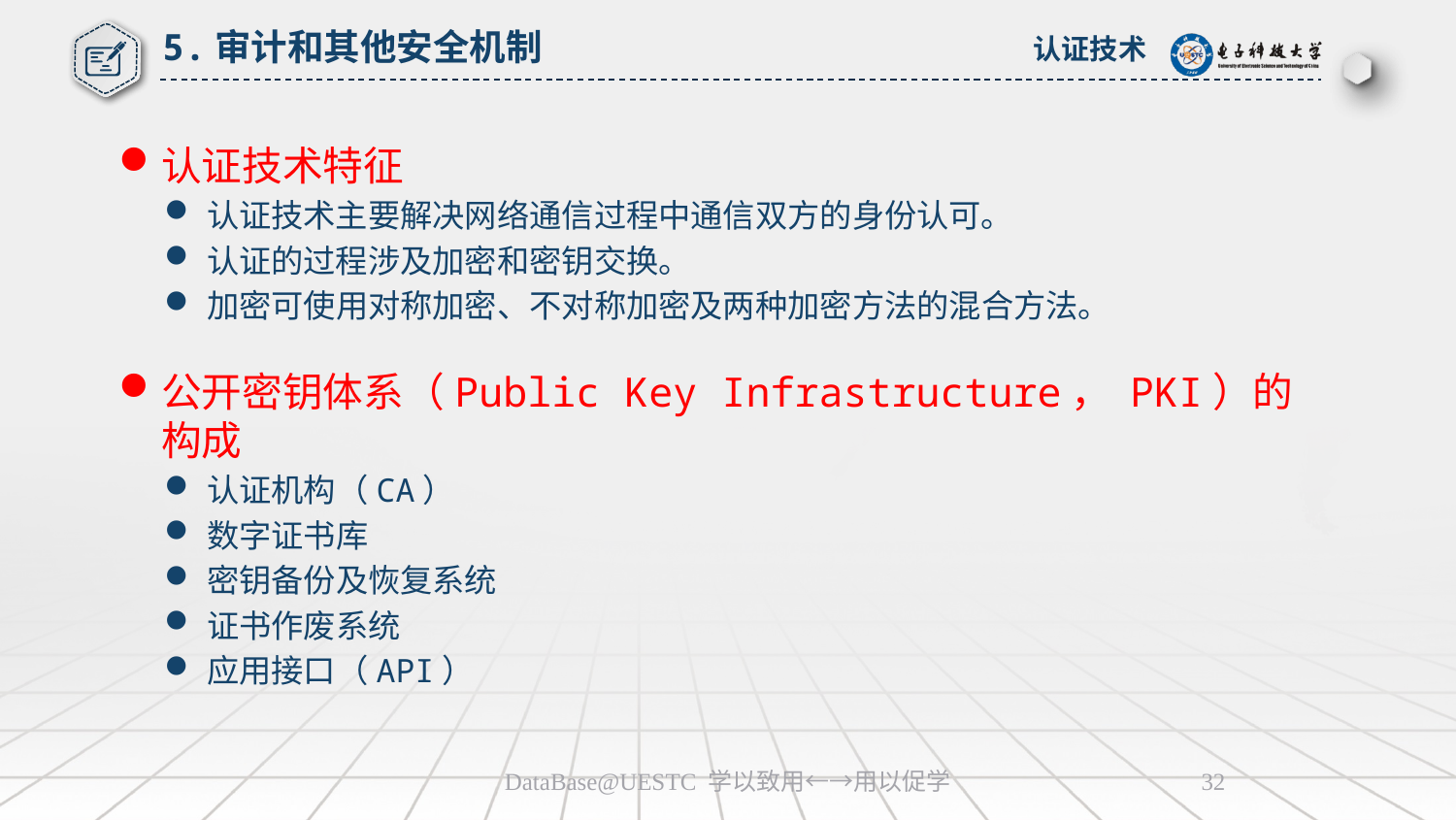

# 5.审计和其他安全机制
认证技术
认证技术特征
认证技术主要解决网络通信过程中通信双方的身份认可。
认证的过程涉及加密和密钥交换。
加密可使用对称加密、不对称加密及两种加密方法的混合方法。

公开密钥体系（Public Key Infrastructure， PKI）的构成
认证机构（CA）
数字证书库
密钥备份及恢复系统
证书作废系统
应用接口（API）
DataBase@UESTC 学以致用←→用以促学
32